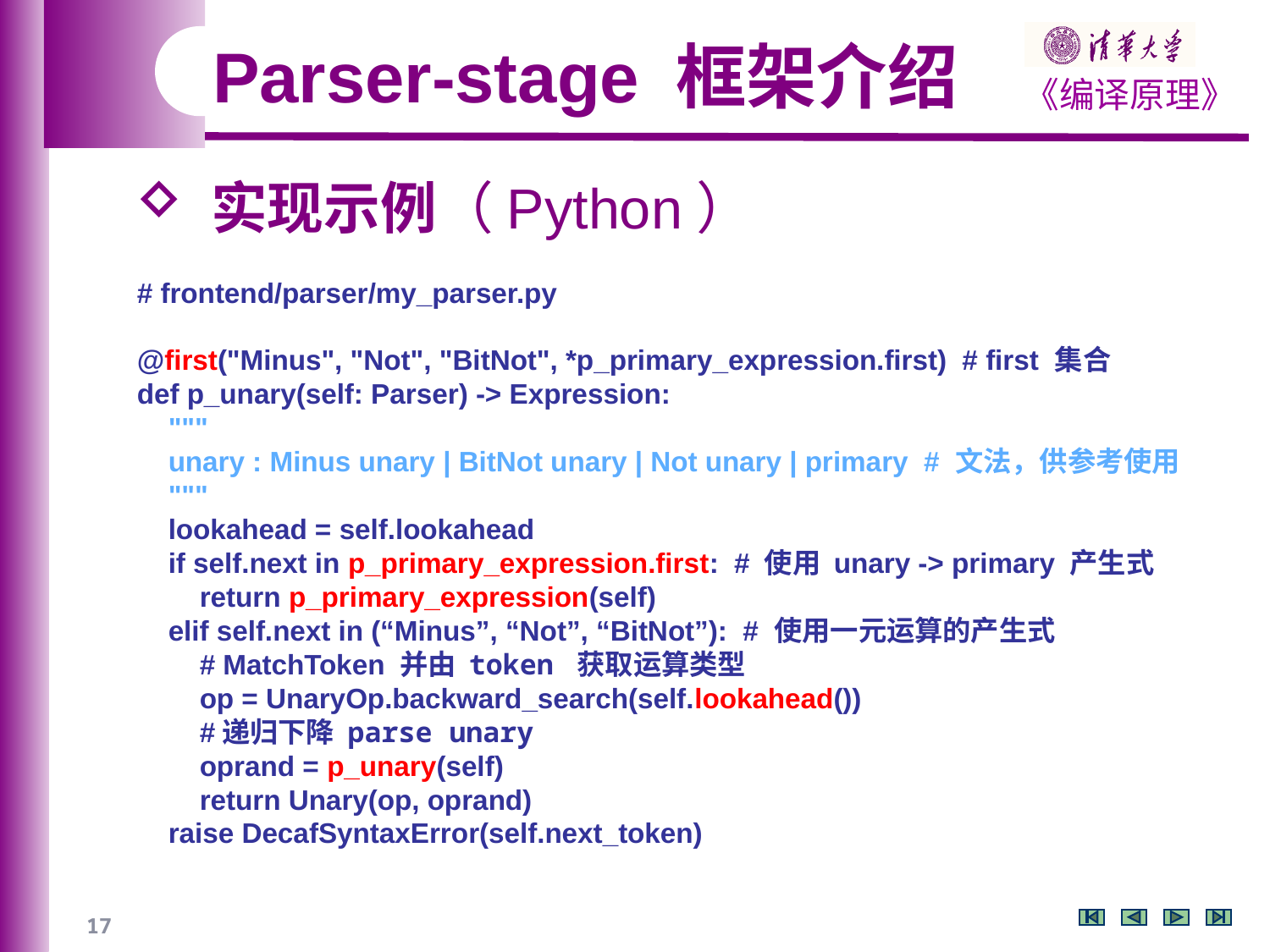

Parser-stage 框架介绍
 实现示例（Python）
# frontend/parser/my_parser.py

@first("Minus", "Not", "BitNot", *p_primary_expression.first)  # first 集合
def p_unary(self: Parser) -> Expression:
    """
    unary : Minus unary | BitNot unary | Not unary | primary  # 文法，供参考使用
    """
    lookahead = self.lookahead
    if self.next in p_primary_expression.first:  # 使用 unary -> primary 产生式
        return p_primary_expression(self)
    elif self.next in (“Minus”, “Not”, “BitNot”):  # 使用一元运算的产生式
        # MatchToken 并由 token 获取运算类型
        op = UnaryOp.backward_search(self.lookahead())
        #递归下降 parse unary
        oprand = p_unary(self)
        return Unary(op, oprand)
    raise DecafSyntaxError(self.next_token)
17